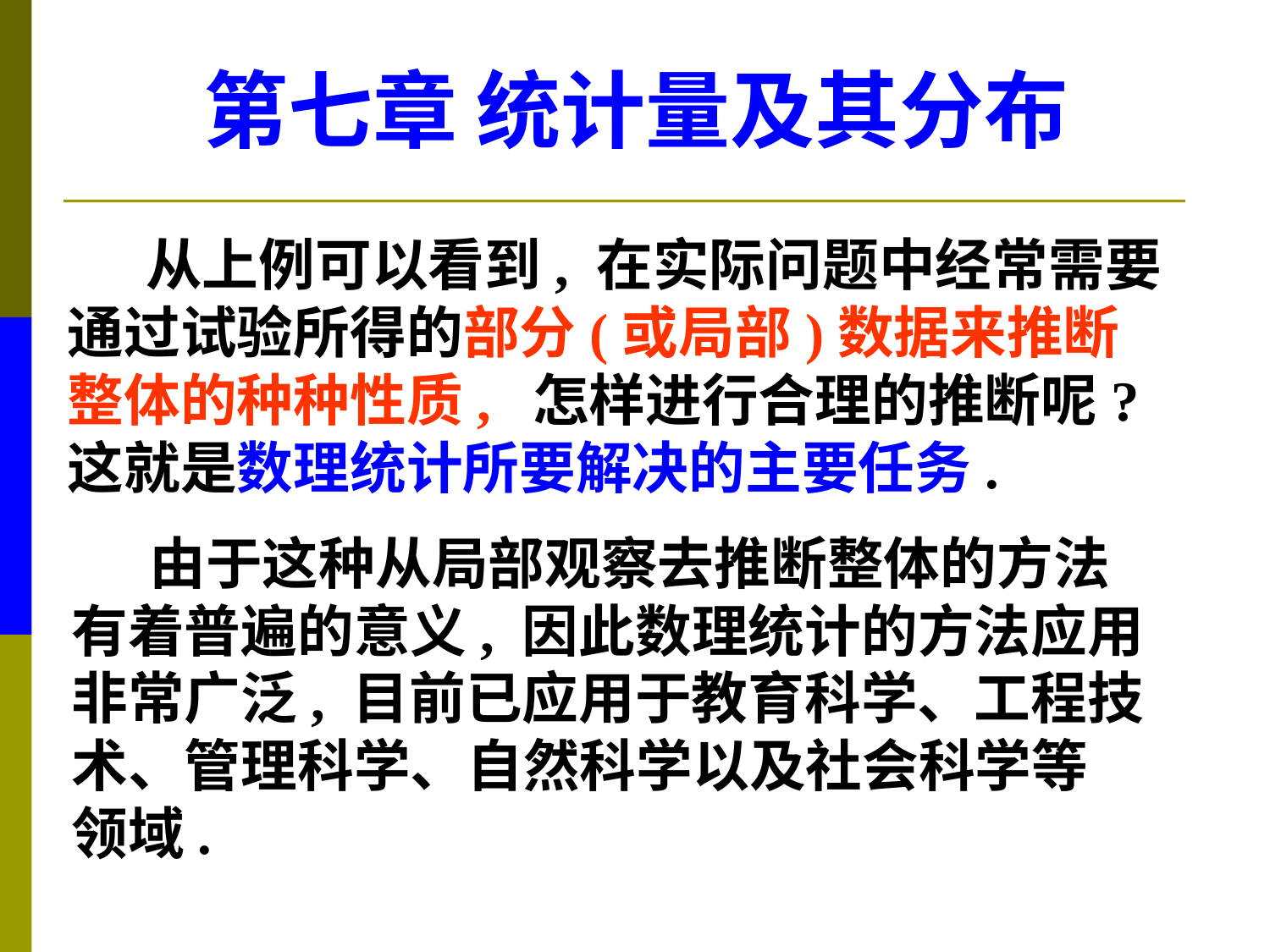

第七章 统计量及其分布
     从上例可以看到, 在实际问题中经常需要
通过试验所得的部分(或局部)数据来推断
整体的种种性质,  怎样进行合理的推断呢?
这就是数理统计所要解决的主要任务.
     由于这种从局部观察去推断整体的方法
有着普遍的意义, 因此数理统计的方法应用
非常广泛, 目前已应用于教育科学、工程技
术、管理科学、自然科学以及社会科学等
领域.